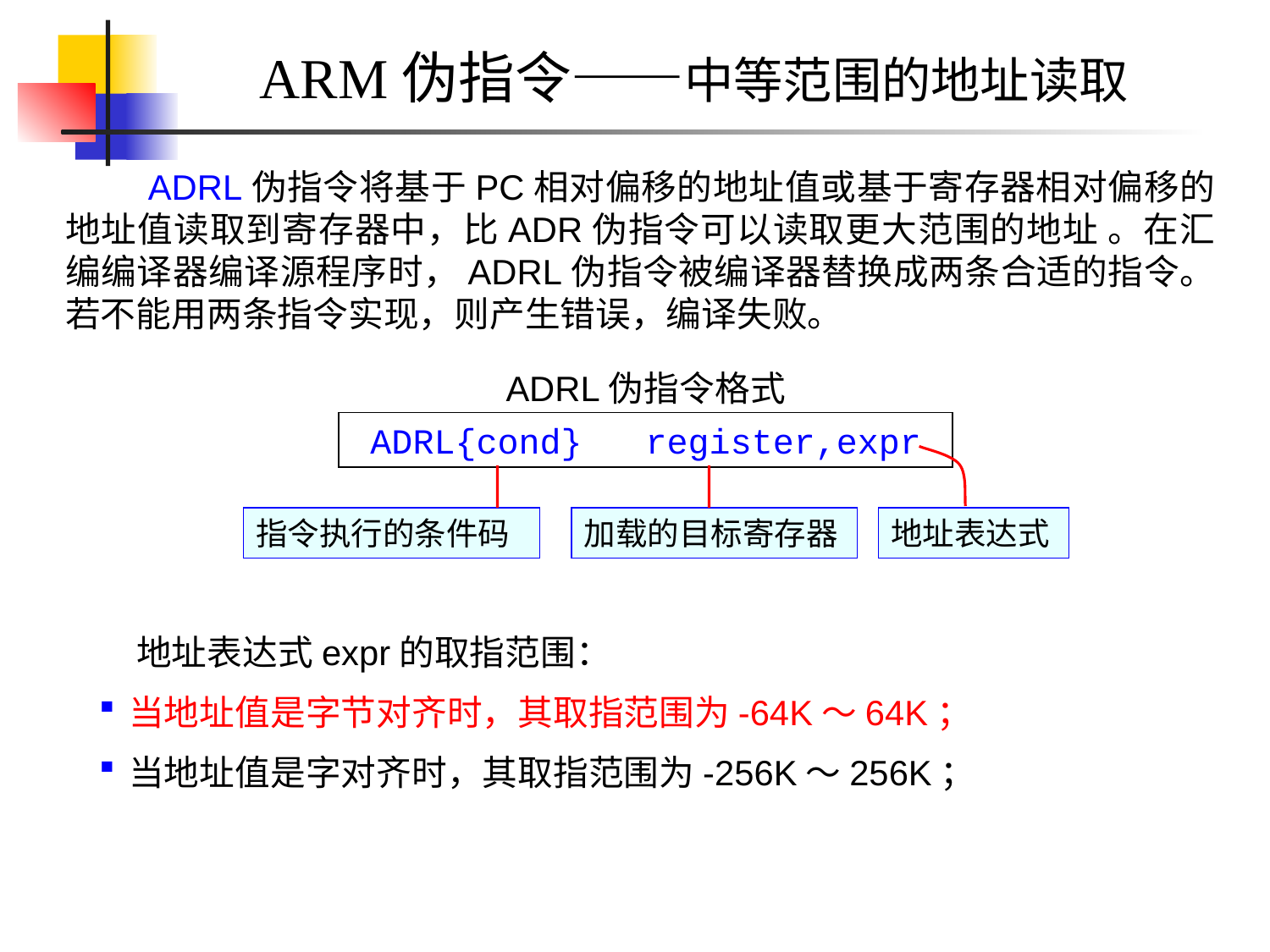

ARM伪指令——中等范围的地址读取
        ADRL伪指令将基于PC相对偏移的地址值或基于寄存器相对偏移的地址值读取到寄存器中，比ADR伪指令可以读取更大范围的地址 。在汇编编译器编译源程序时，ADRL伪指令被编译器替换成两条合适的指令。若不能用两条指令实现，则产生错误，编译失败。
ADRL伪指令格式
ADRL{cond}   register,expr

指令执行的条件码
加载的目标寄存器
地址表达式
        地址表达式expr的取指范围：
当地址值是字节对齐时，其取指范围为-64K～64K；
当地址值是字对齐时，其取指范围为-256K～256K；